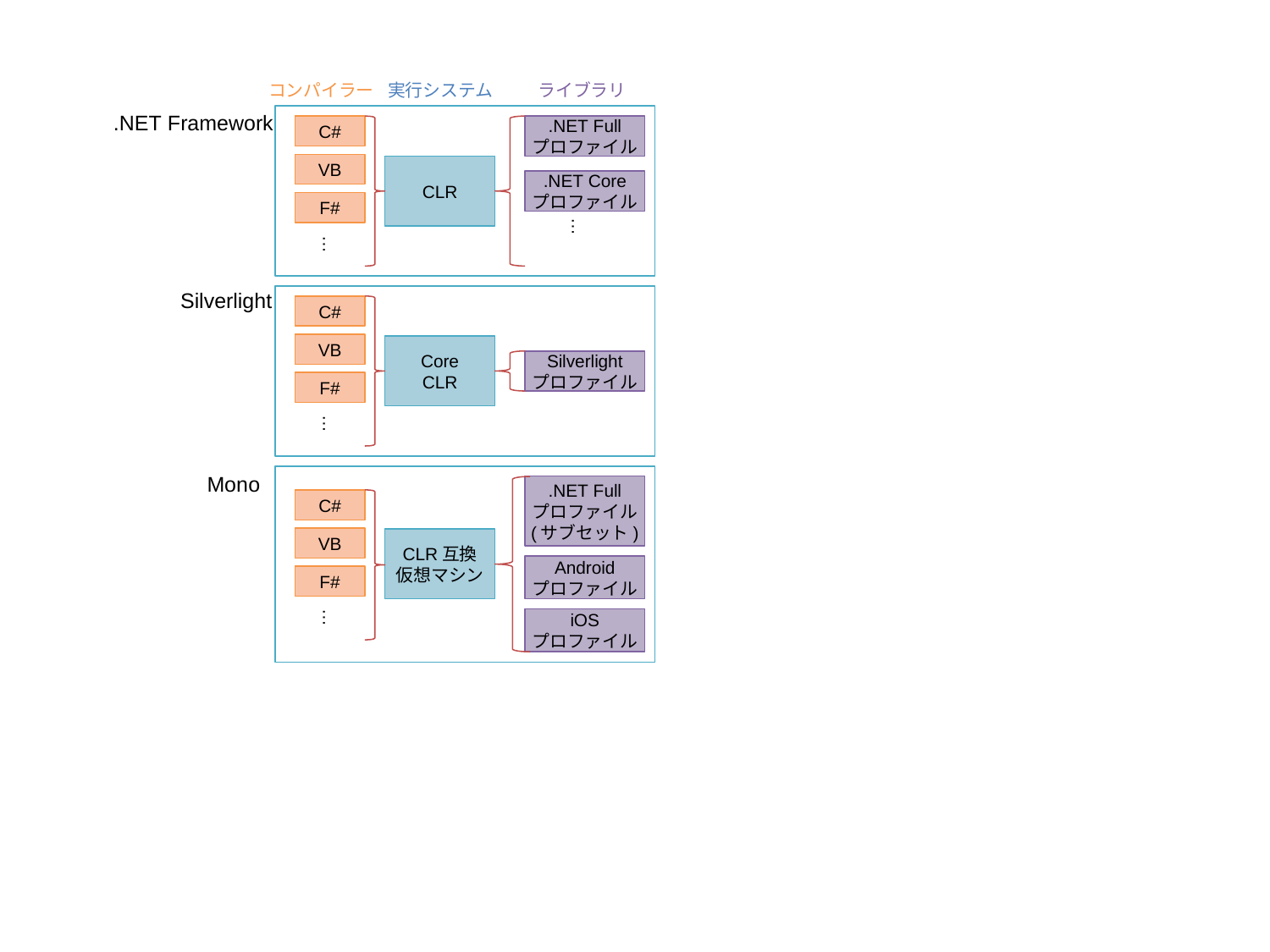

コンパイラー
実行システム
ライブラリ
.NET Framework

C#

.NET Full
プロファイル
VB
CLR
.NET Core
プロファイル
F#
…
…
Silverlight

C#

VB
Core
CLR

Silverlight
プロファイル
F#
…
Mono

.NET Full
プロファイル
(サブセット)

C#

VB
CLR互換
仮想マシン
Android
プロファイル
F#
…
iOS
プロファイル